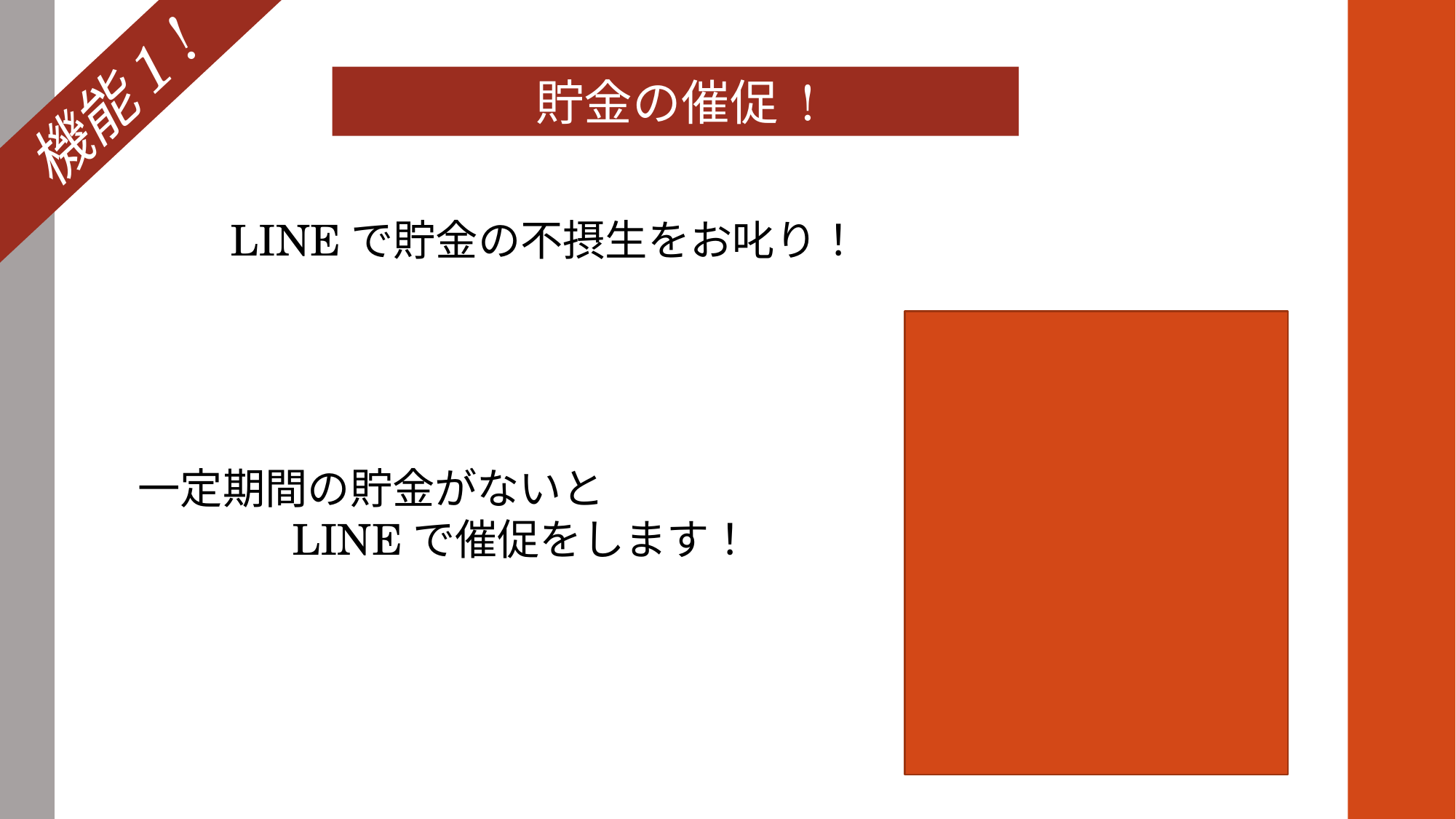

機能1 !
貯金の催促 !
LINEで貯金の不摂生をお叱り！

一定期間の貯金がないと
LINEで催促をします！